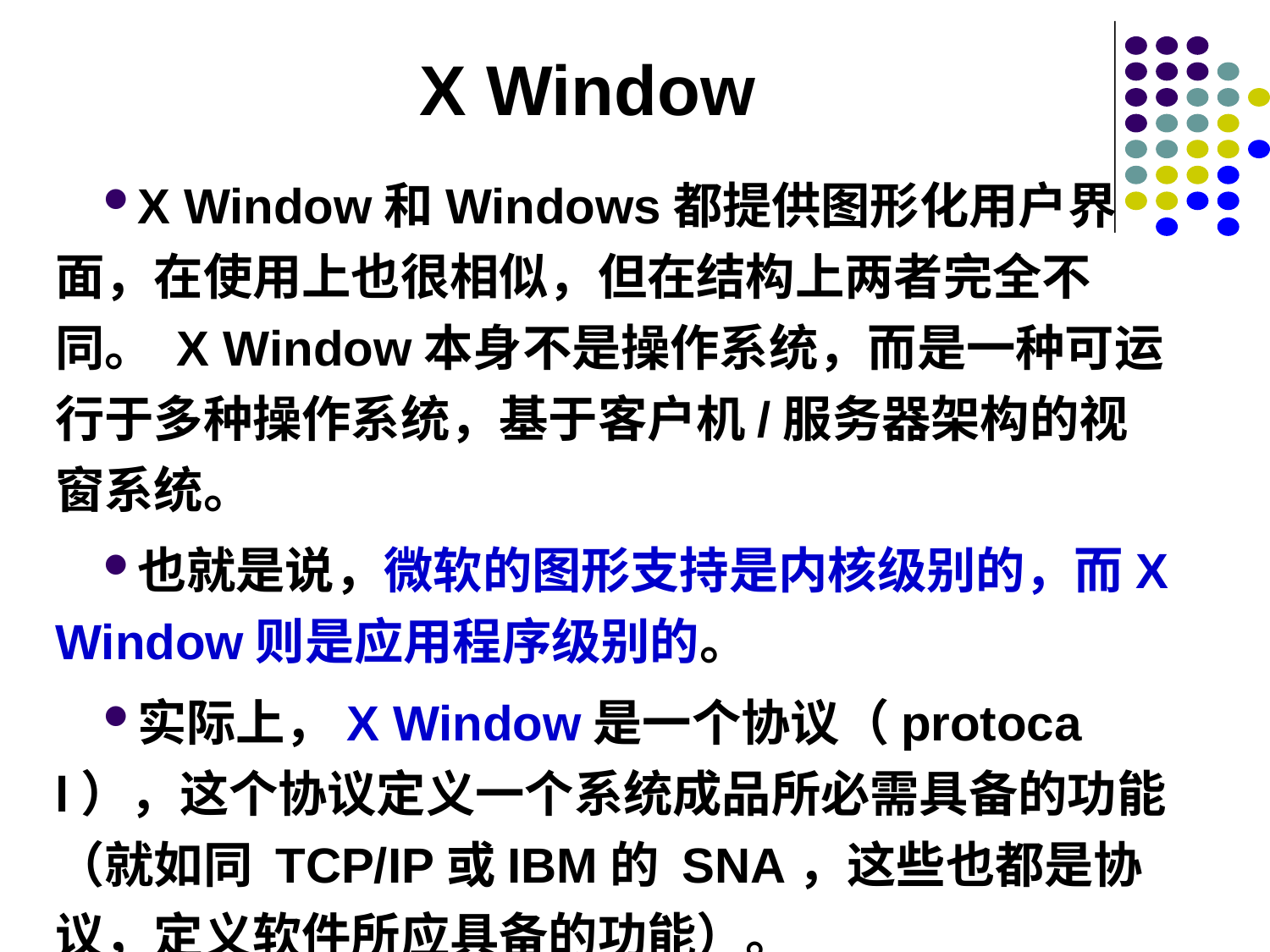

# X Window
X Window和Windows都提供图形化用户界面，在使用上也很相似，但在结构上两者完全不同。 X Window本身不是操作系统，而是一种可运行于多种操作系统，基于客户机/服务器架构的视窗系统。
也就是说，微软的图形支持是内核级别的，而X Window则是应用程序级别的。
实际上，X Window是一个协议（protocal），这个协议定义一个系统成品所必需具备的功能（就如同 TCP/IP或IBM的 SNA，这些也都是协议，定义软件所应具备的功能）。